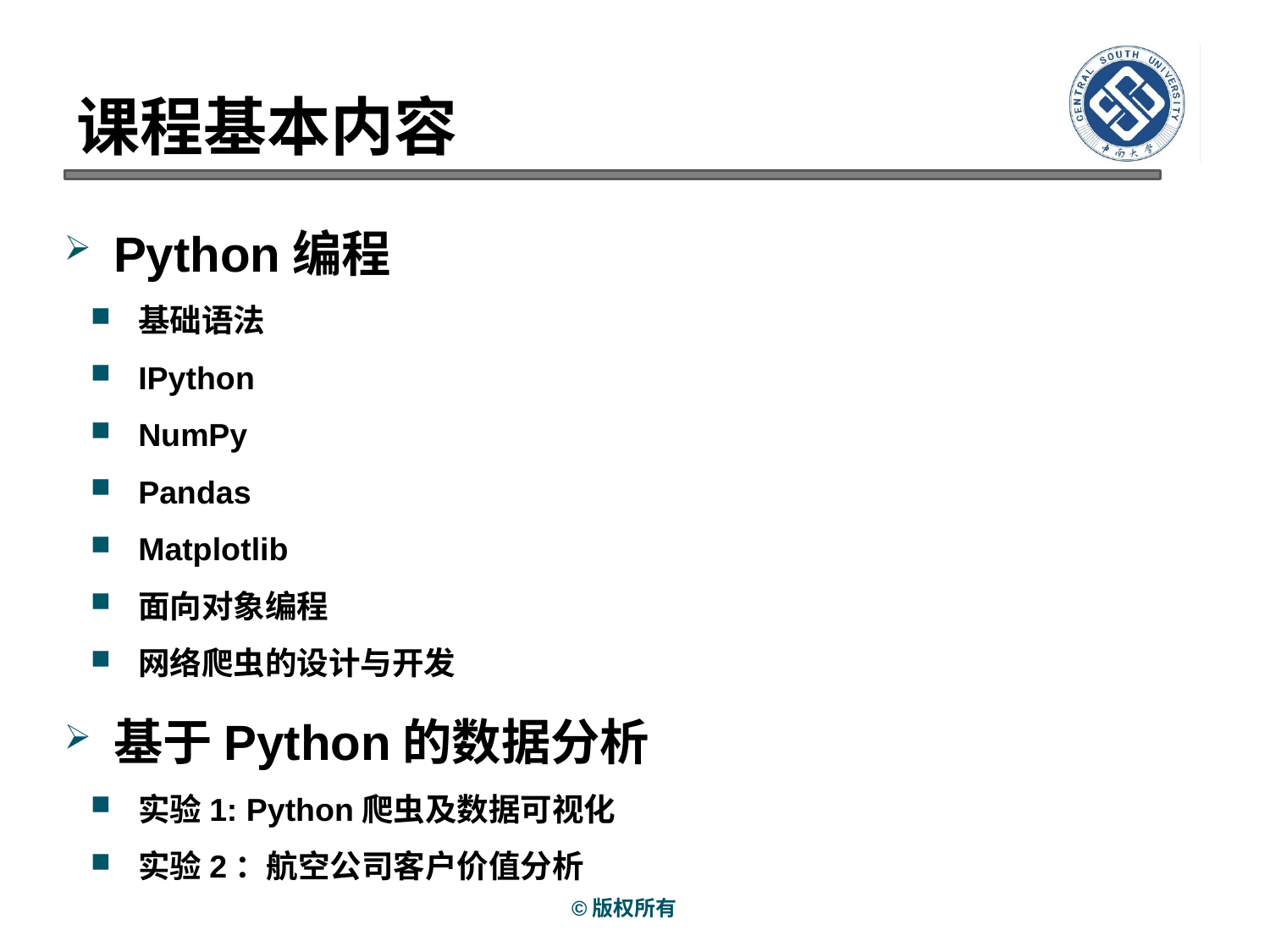

# 课程基本内容
Python编程
基础语法
IPython
NumPy
Pandas
Matplotlib
面向对象编程
网络爬虫的设计与开发
基于Python的数据分析
实验1: Python爬虫及数据可视化
实验2：航空公司客户价值分析